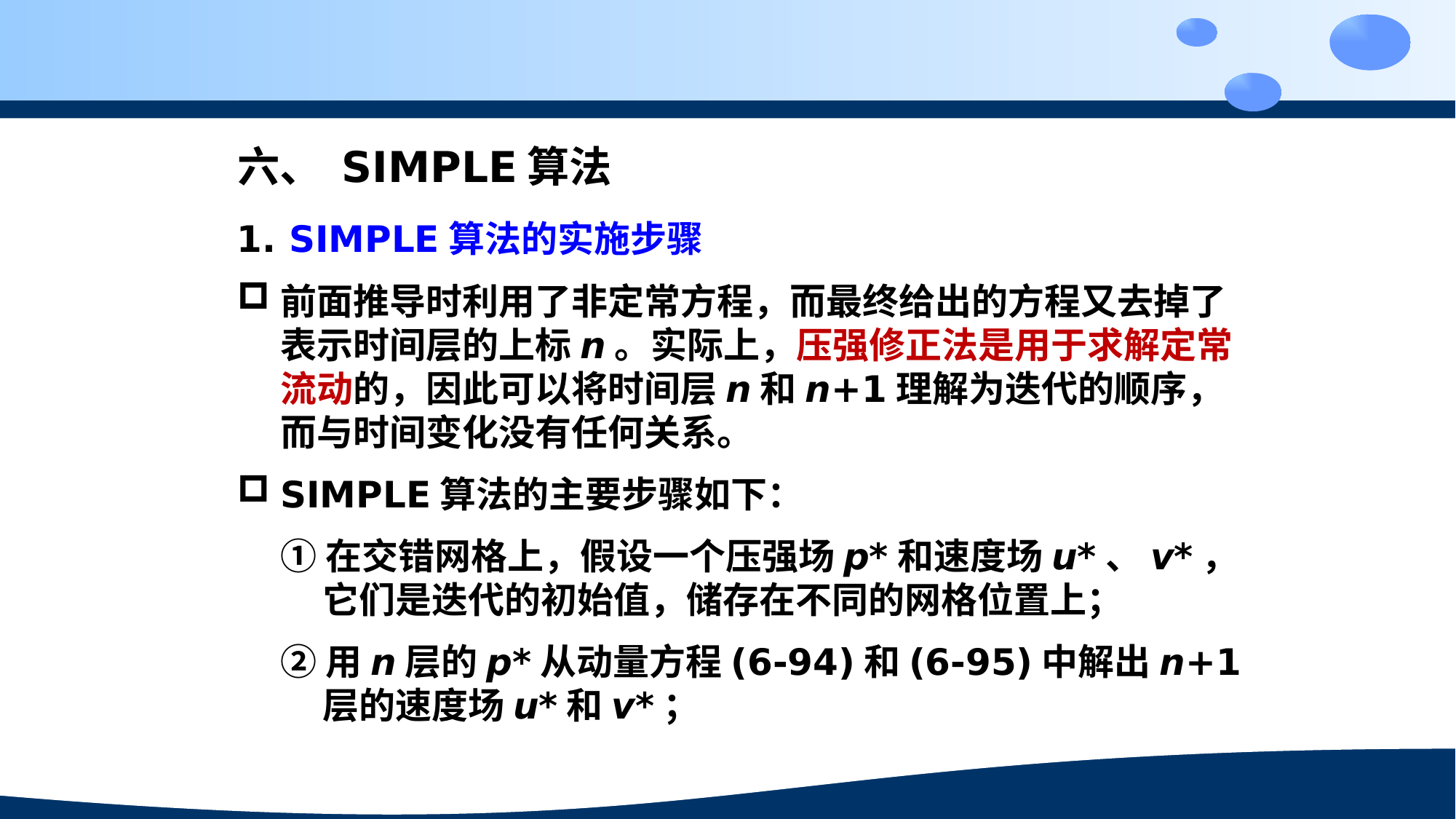

六、 SIMPLE算法
1. SIMPLE算法的实施步骤
前面推导时利用了非定常方程，而最终给出的方程又去掉了表示时间层的上标n。实际上，压强修正法是用于求解定常流动的，因此可以将时间层n和n+1理解为迭代的顺序，而与时间变化没有任何关系。
SIMPLE算法的主要步骤如下：
①在交错网格上，假设一个压强场p*和速度场u*、v*，它们是迭代的初始值，储存在不同的网格位置上；
②用n层的p*从动量方程(6-94)和(6-95)中解出n+1层的速度场u*和v*；